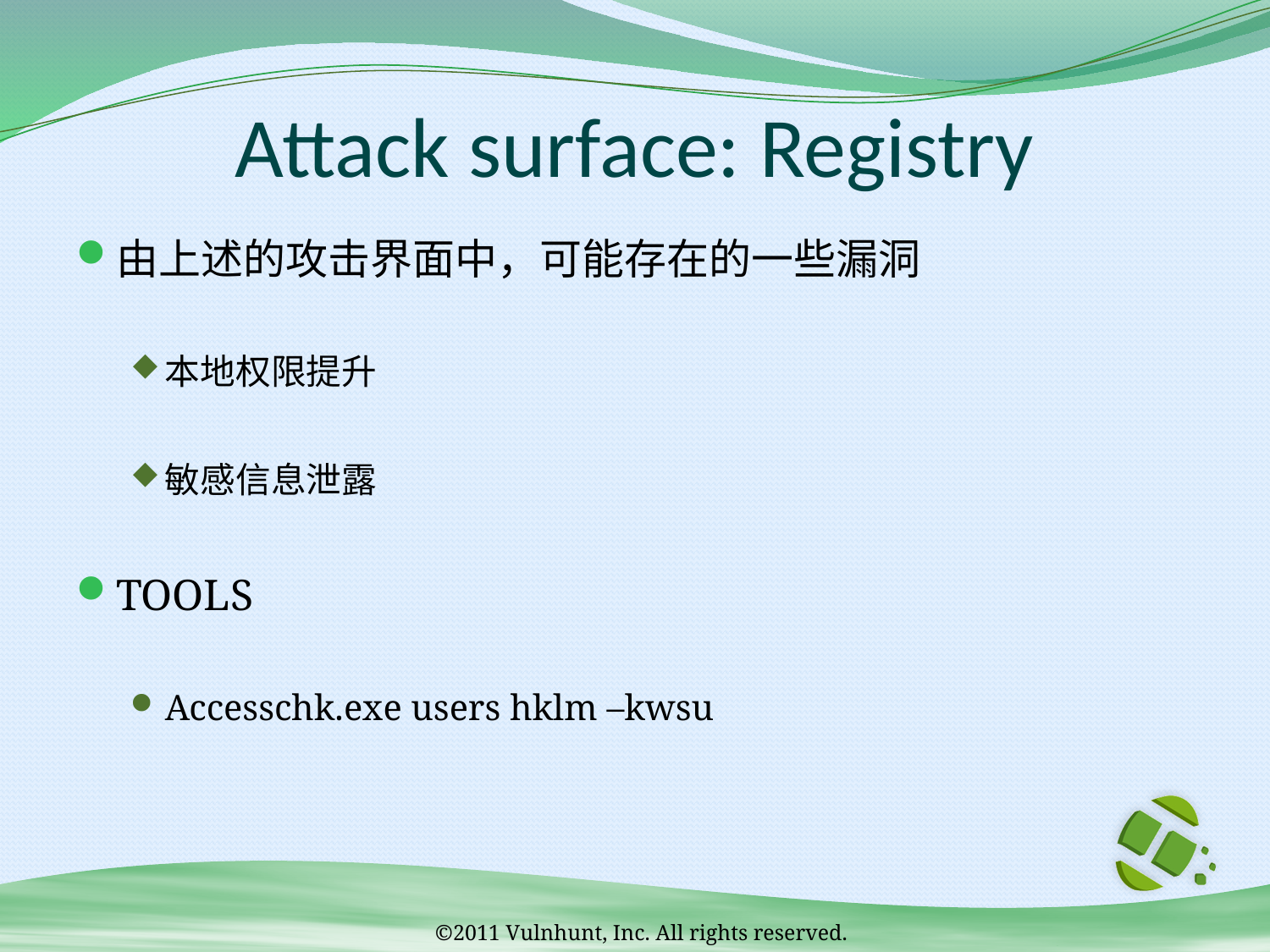

# Attack surface: Registry
由上述的攻击界面中，可能存在的一些漏洞

本地权限提升

敏感信息泄露

TOOLS

Accesschk.exe users hklm –kwsu